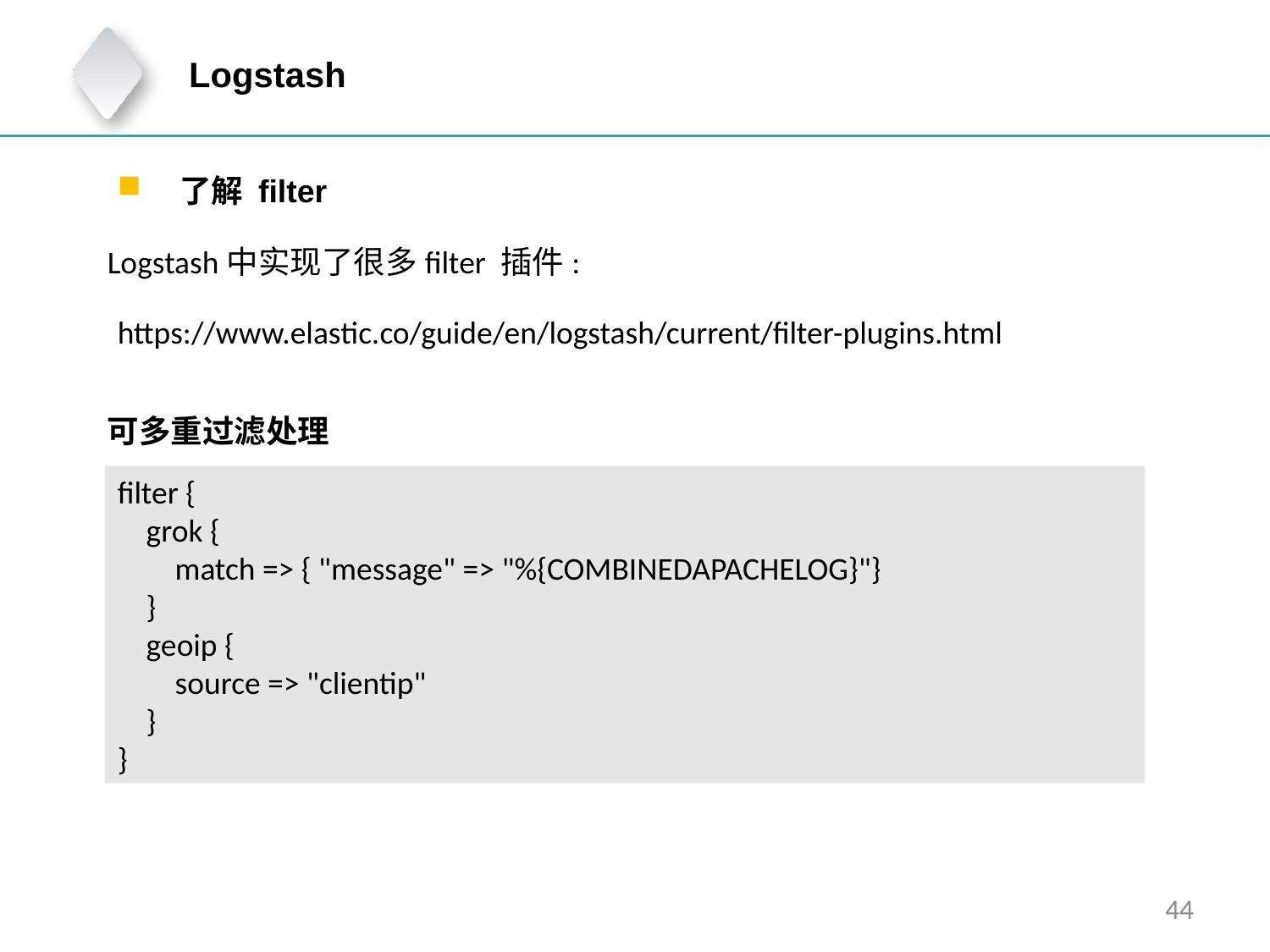

Logstash
 了解 filter
Logstash中实现了很多filter 插件:
https://www.elastic.co/guide/en/logstash/current/filter-plugins.html
可多重过滤处理
filter {
    grok {
        match => { "message" => "%{COMBINEDAPACHELOG}"}
    }
    geoip {
        source => "clientip"
    }
}
44